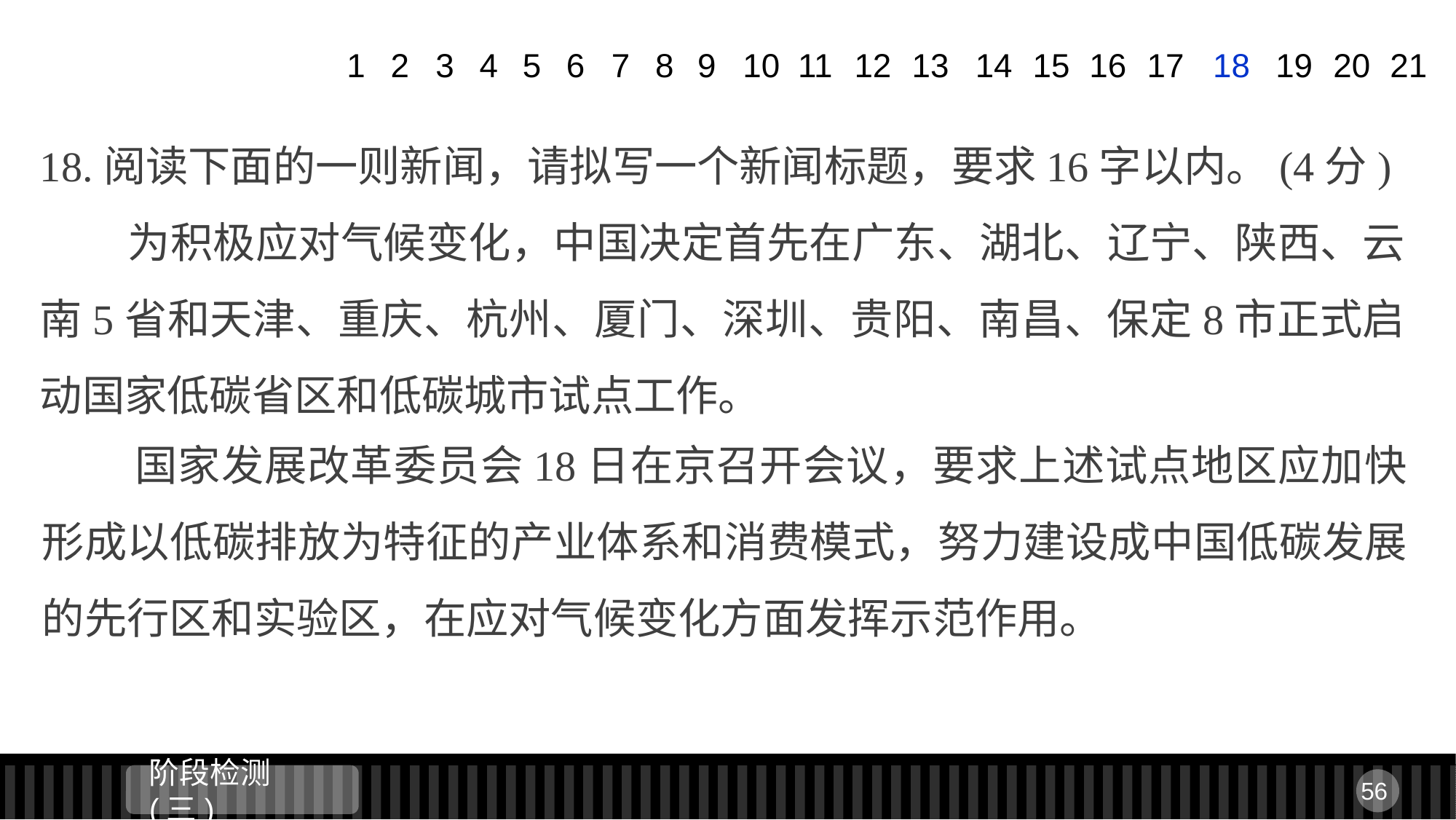

1
2
3
4
5
6
7
8
9
11
12
13
14
15
16
17
18
19
20
21
10
18.阅读下面的一则新闻，请拟写一个新闻标题，要求16字以内。(4分)
        为积极应对气候变化，中国决定首先在广东、湖北、辽宁、陕西、云南5省和天津、重庆、杭州、厦门、深圳、贵阳、南昌、保定8市正式启动国家低碳省区和低碳城市试点工作。
        国家发展改革委员会18日在京召开会议，要求上述试点地区应加快形成以低碳排放为特征的产业体系和消费模式，努力建设成中国低碳发展的先行区和实验区，在应对气候变化方面发挥示范作用。